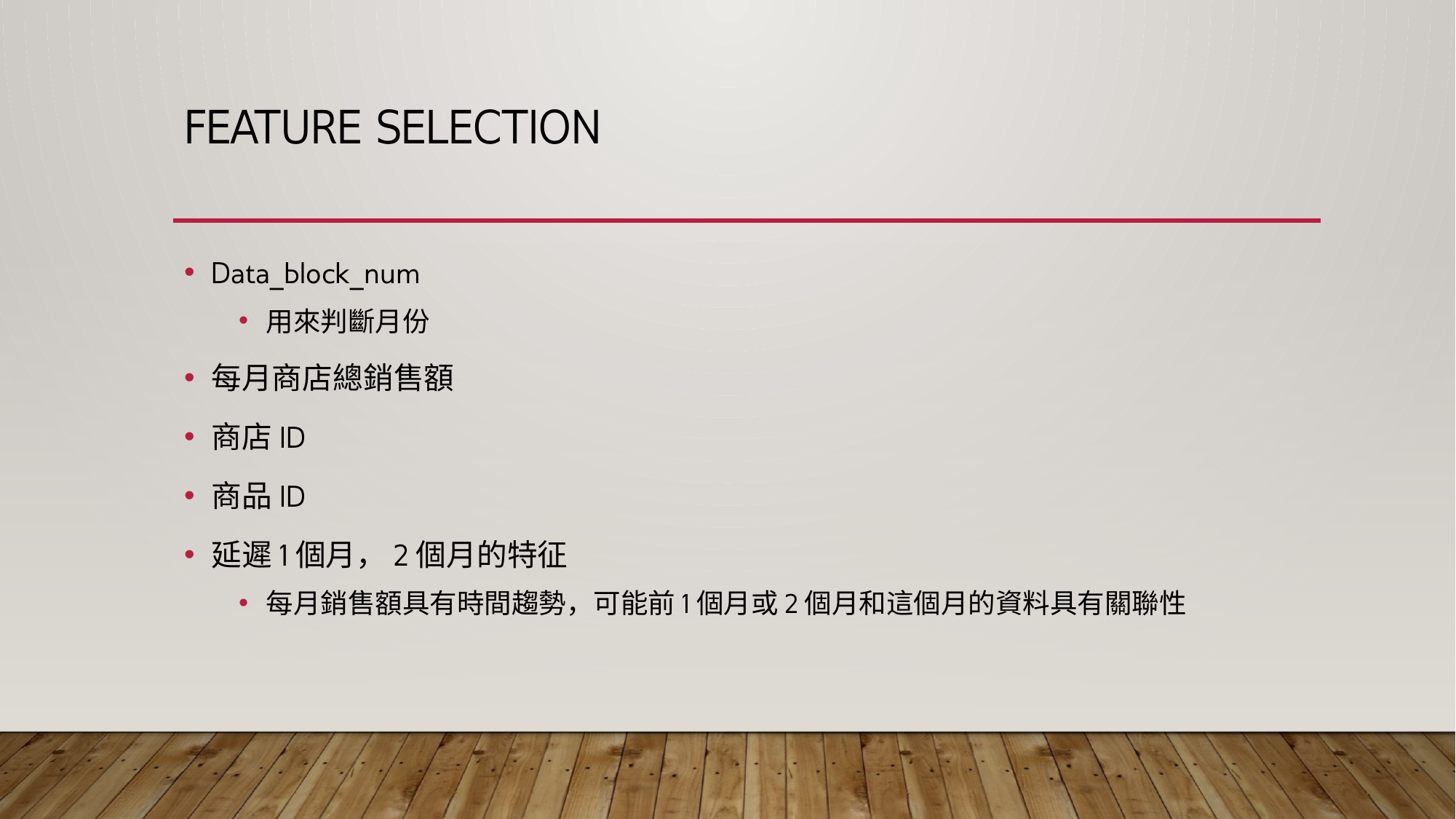

# Feature selection
Data_block_num
用來判斷月份
每月商店總銷售額
商店ID
商品ID
延遲1個月，2個月的特征
每月銷售額具有時間趨勢，可能前1個月或2個月和這個月的資料具有關聯性